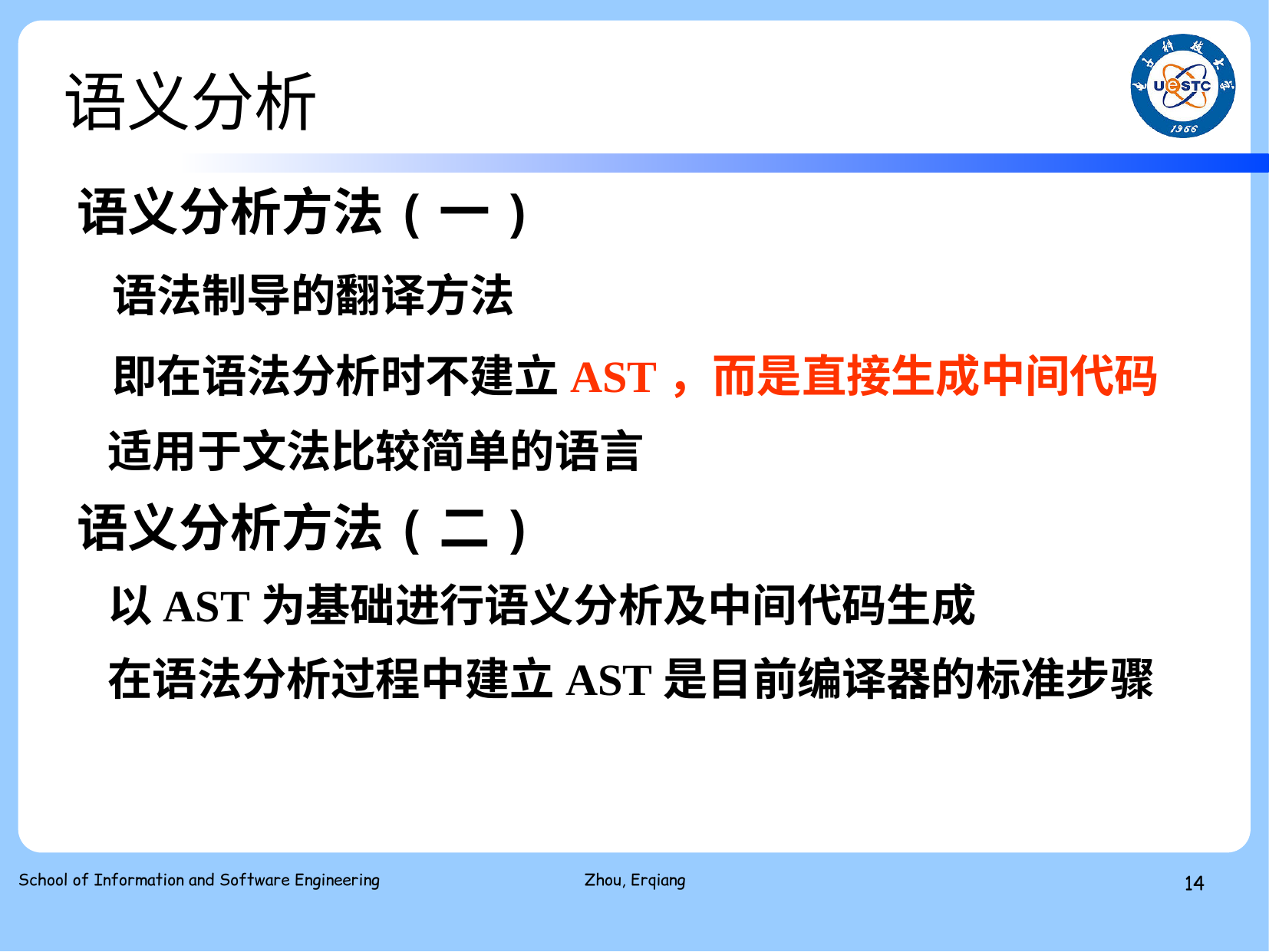

# 语义分析
语义分析方法(一)
  语法制导的翻译方法
  即在语法分析时不建立AST，而是直接生成中间代码
  适用于文法比较简单的语言
语义分析方法(二)
  以AST为基础进行语义分析及中间代码生成
  在语法分析过程中建立AST是目前编译器的标准步骤

School of Information and Software Engineering
Zhou, Erqiang
14